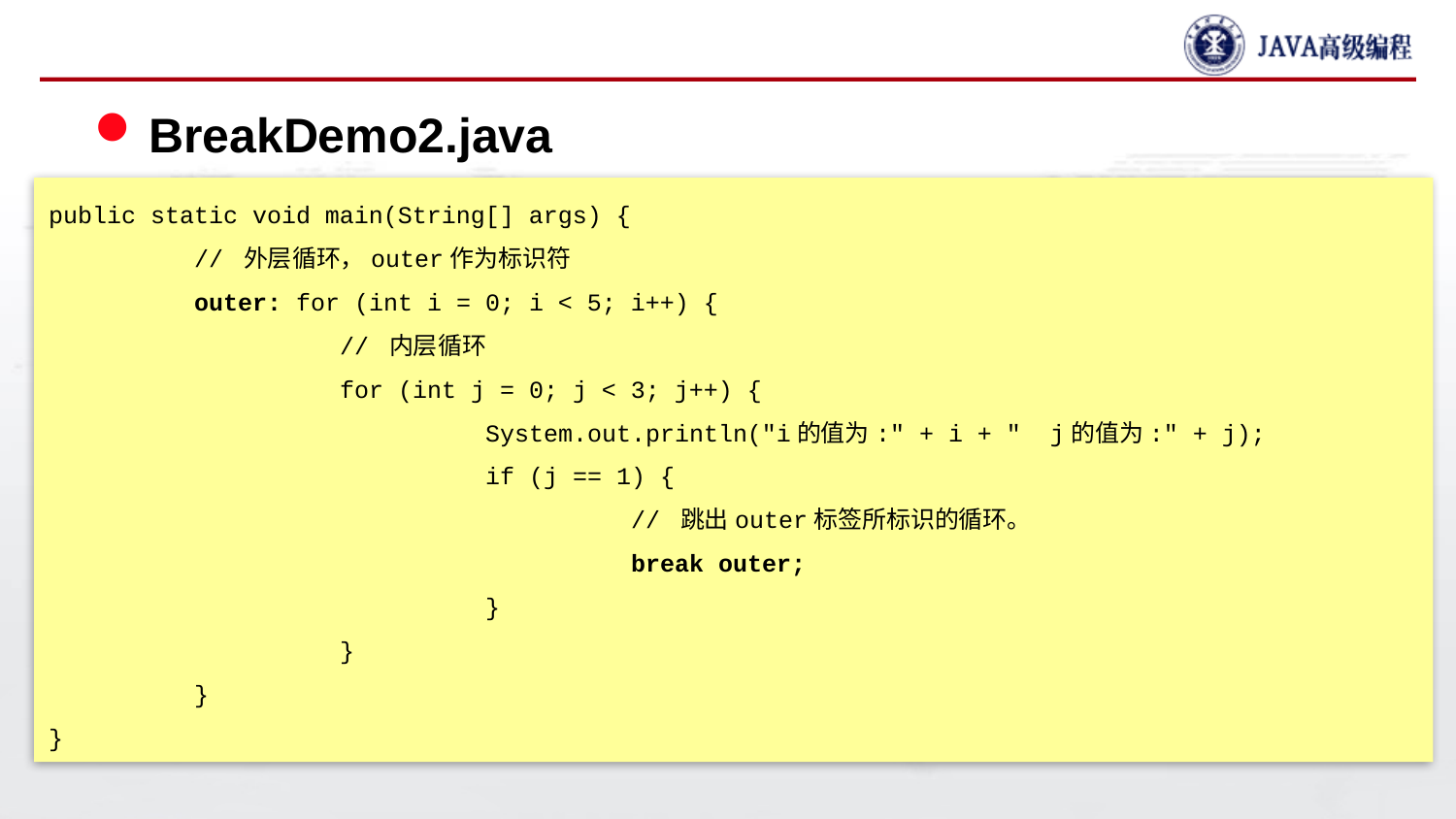

#
BreakDemo2.java

public static void main(String[] args) {
	// 外层循环，outer作为标识符
	outer: for (int i = 0; i < 5; i++) {
		// 内层循环
		for (int j = 0; j < 3; j++) {
			System.out.println("i的值为:" + i + "  j的值为:" + j);
			if (j == 1) {
				// 跳出outer标签所标识的循环。
				break outer;
			}
		}
	}
}